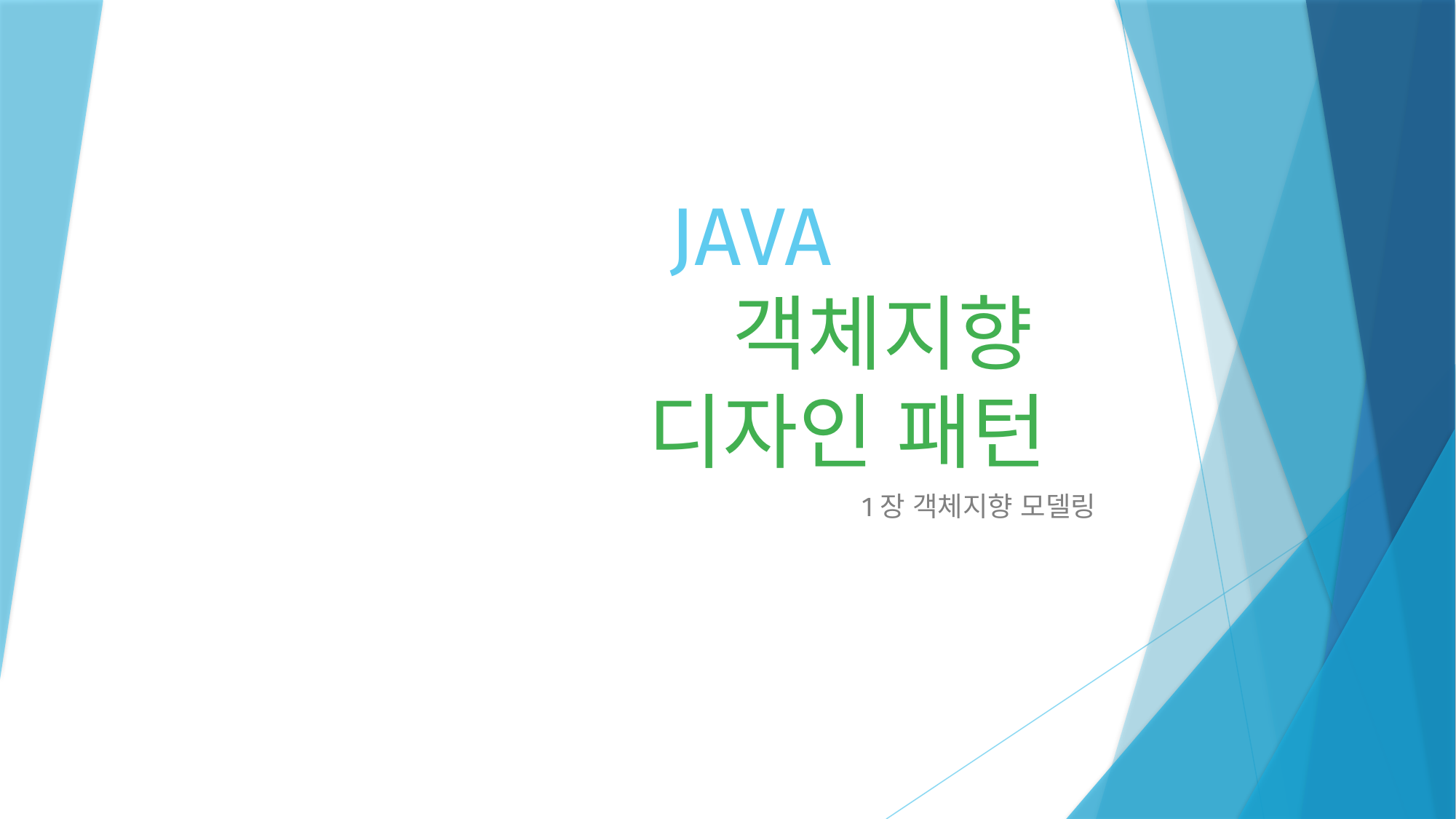

# JAVA 객체지향 디자인 패턴
1장 객체지향 모델링